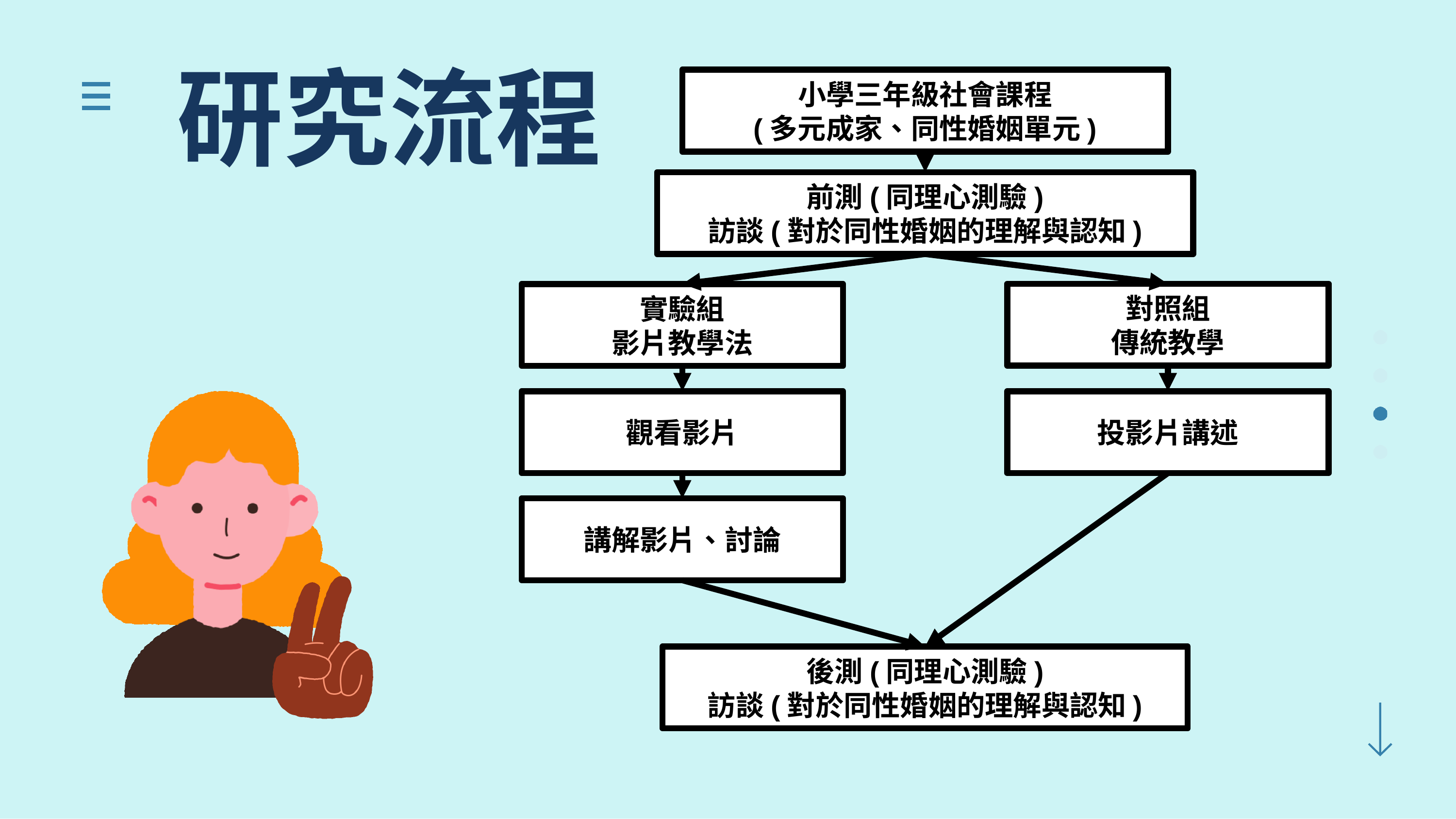

研究流程
小學三年級社會課程
(多元成家、同性婚姻單元)
前測(同理心測驗)
訪談(對於同性婚姻的理解與認知)
對照組
傳統教學
實驗組
影片教學法
觀看影片
投影片講述
講解影片、討論
後測(同理心測驗)
訪談(對於同性婚姻的理解與認知)